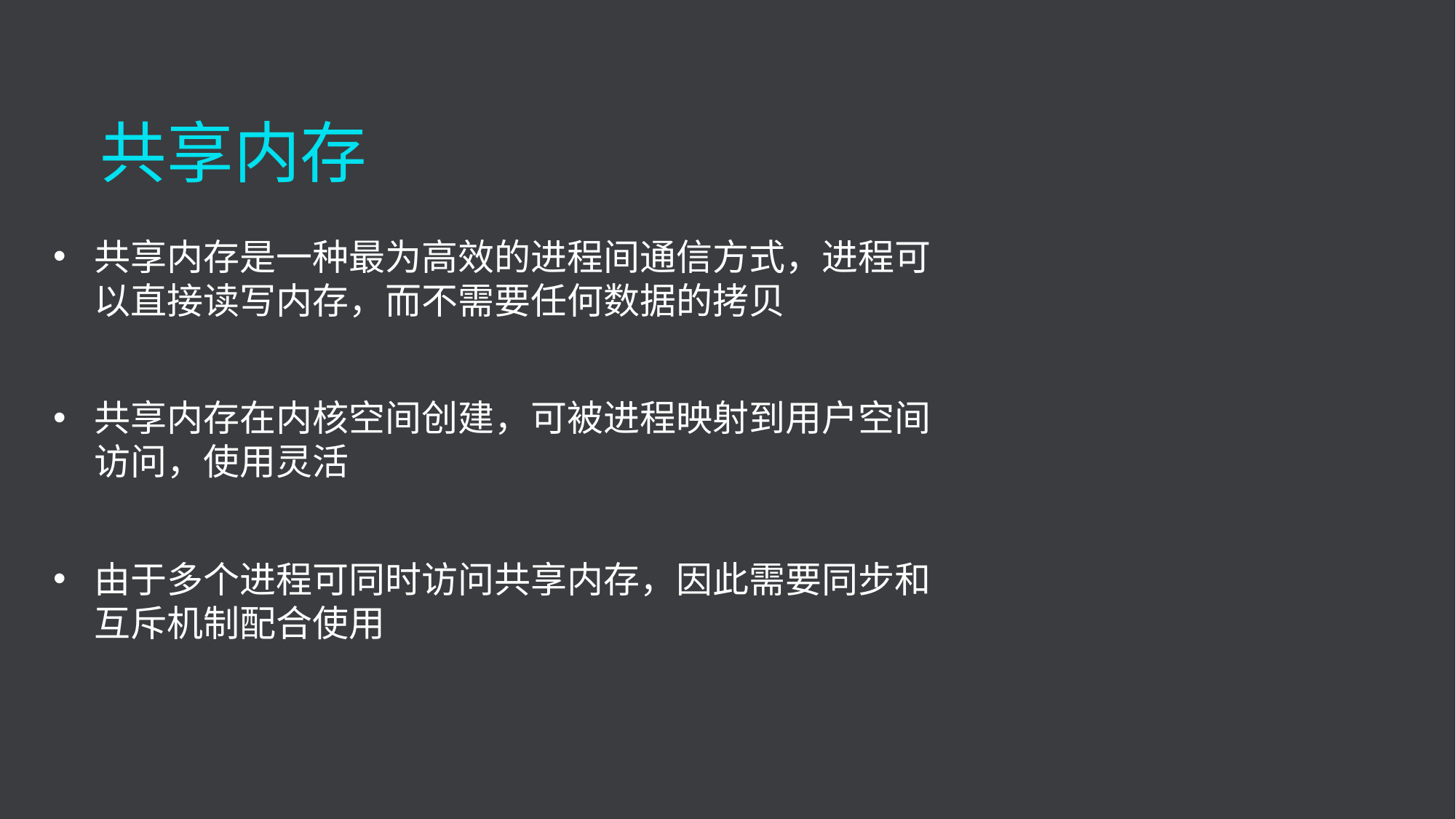

共享内存
共享内存是一种最为高效的进程间通信方式，进程可以直接读写内存，而不需要任何数据的拷贝

共享内存在内核空间创建，可被进程映射到用户空间访问，使用灵活

由于多个进程可同时访问共享内存，因此需要同步和互斥机制配合使用